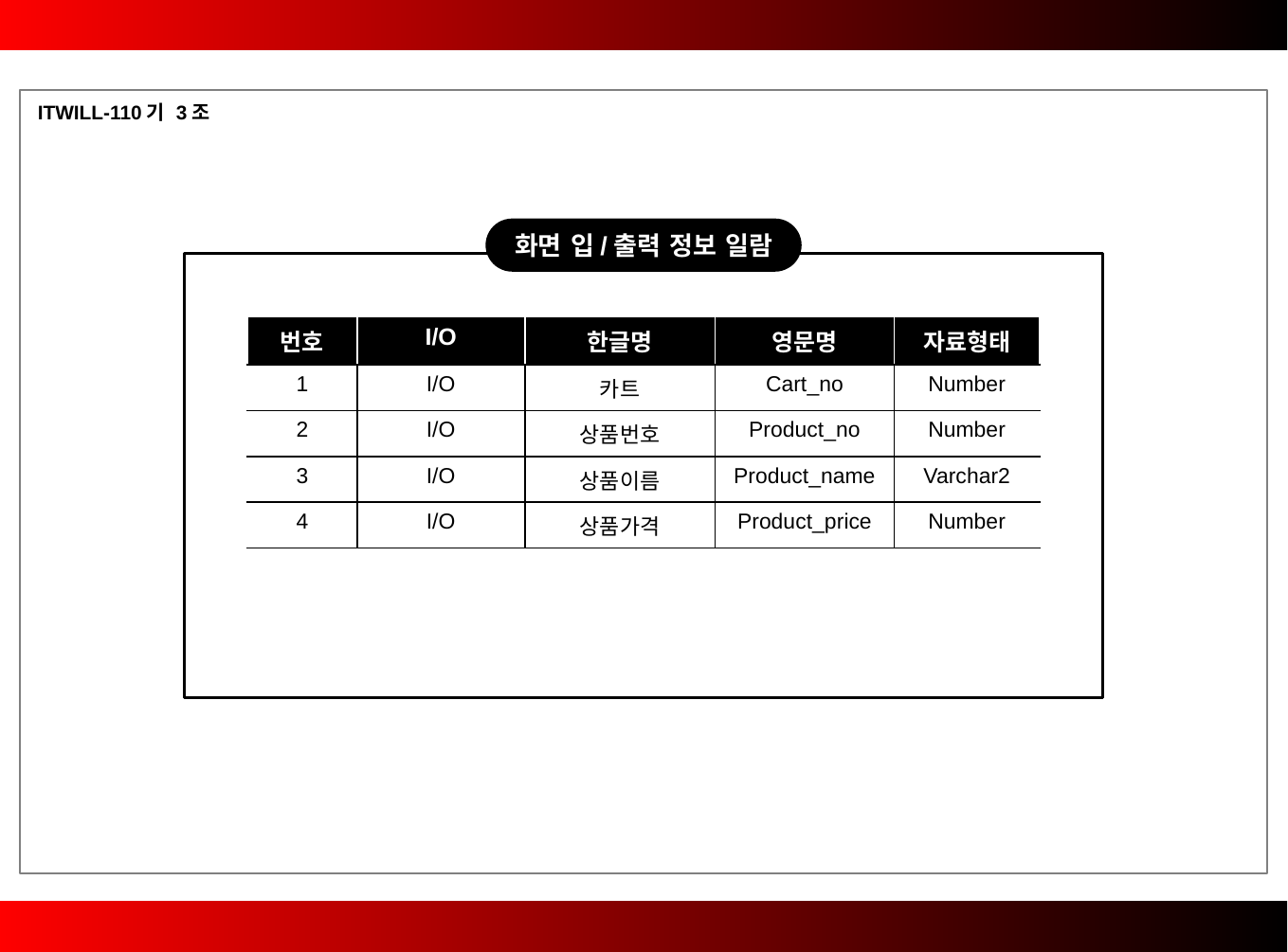

ITWILL-110기 3조
화면 입/출력 정보 일람

| 번호 | I/O | 한글명 | 영문명 | 자료형태 |
| --- | --- | --- | --- | --- |
| 1 | I/O | 카트 | Cart\_no | Number |
| 2 | I/O | 상품번호 | Product\_no | Number |
| 3 | I/O | 상품이름 | Product\_name | Varchar2 |
| 4 | I/O | 상품가격 | Product\_price | Number |